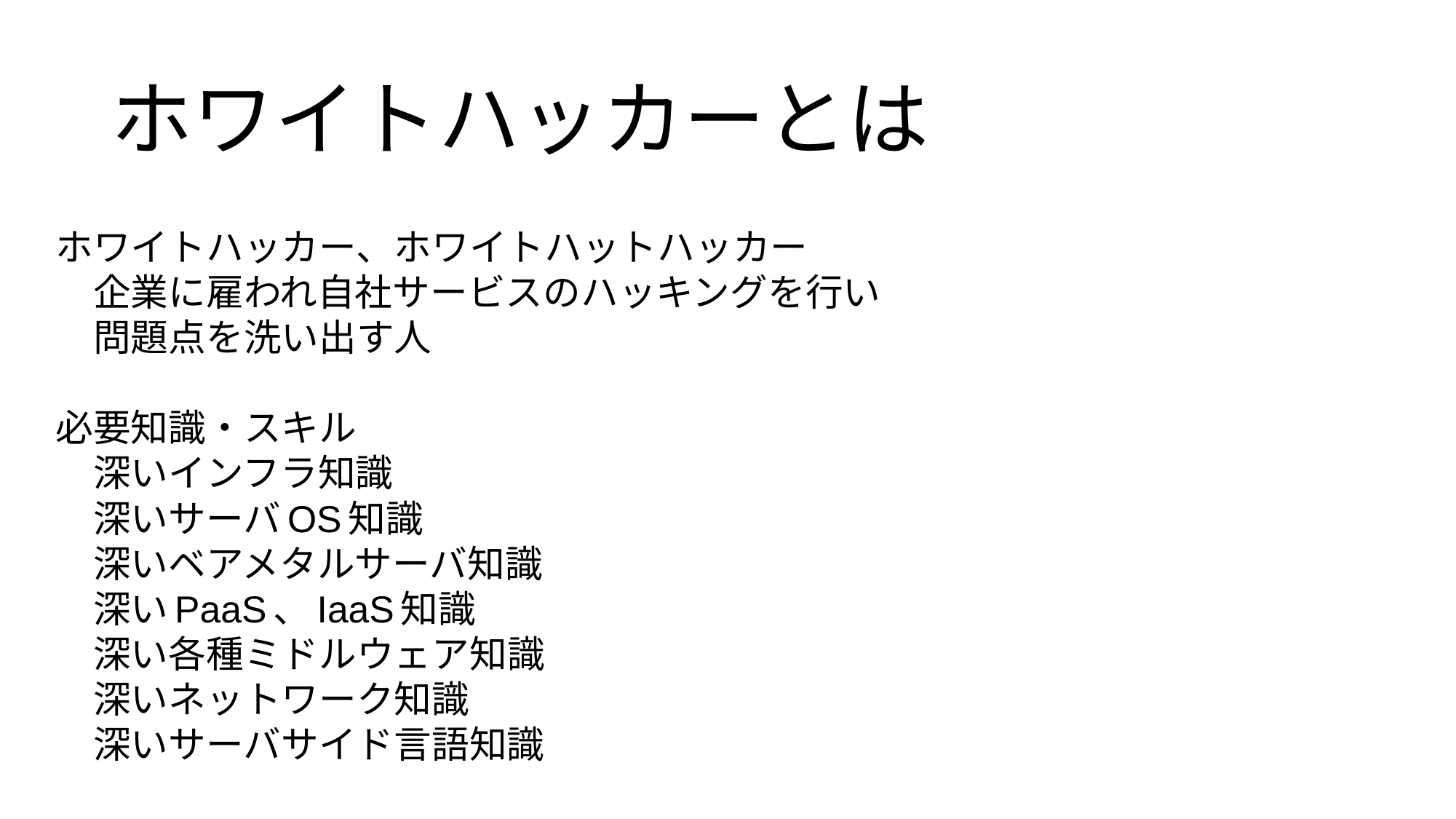

# ホワイトハッカーとは
ホワイトハッカー、ホワイトハットハッカー
　企業に雇われ自社サービスのハッキングを行い
　問題点を洗い出す人

必要知識・スキル
　深いインフラ知識
　深いサーバOS知識
　深いベアメタルサーバ知識
　深いPaaS、IaaS知識
　深い各種ミドルウェア知識
　深いネットワーク知識
　深いサーバサイド言語知識